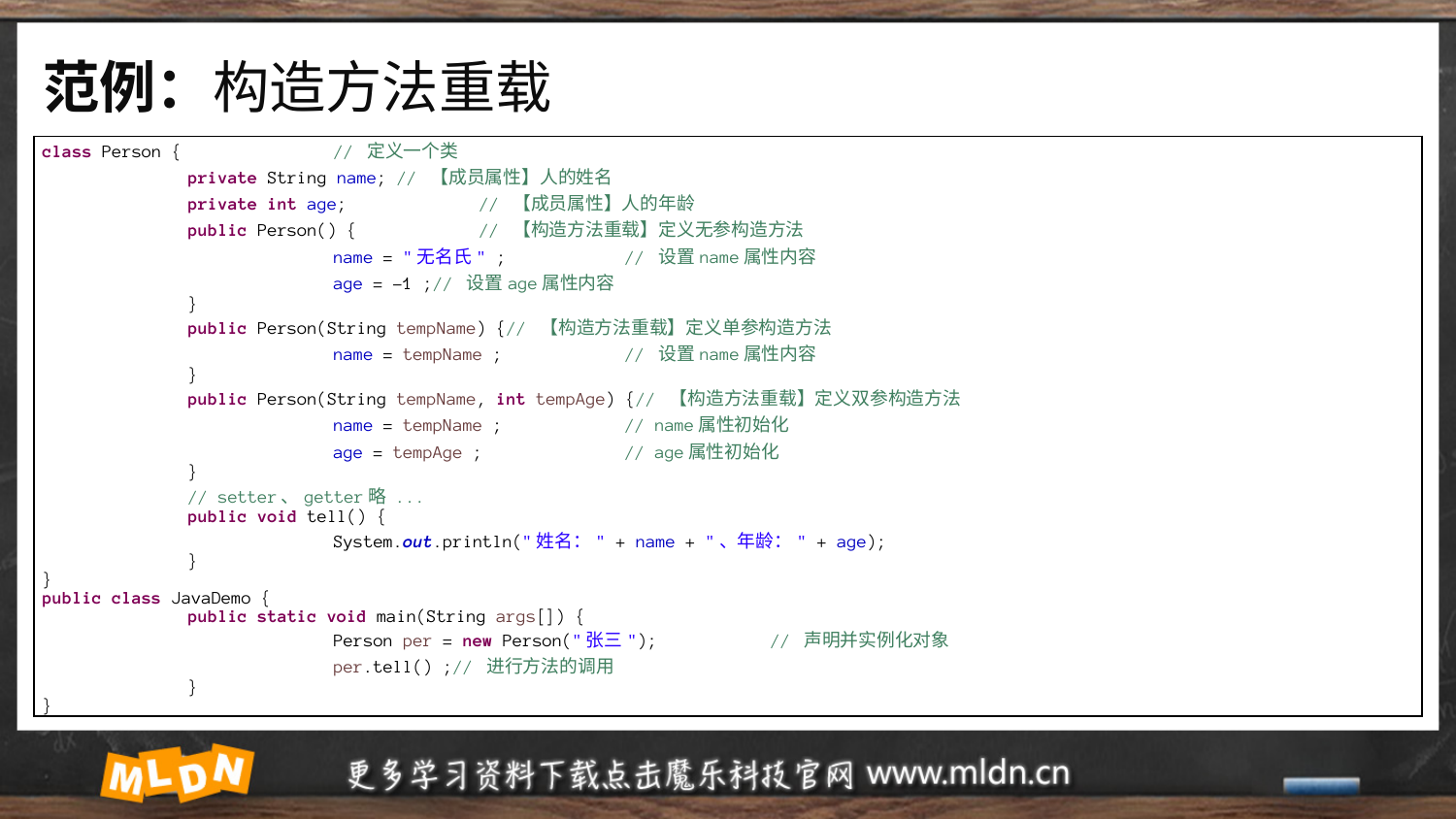

# 范例：构造方法重载
| class Person { // 定义一个类 private String name; // 【成员属性】人的姓名 private int age; // 【成员属性】人的年龄 public Person() { // 【构造方法重载】定义无参构造方法 name = "无名氏" ; // 设置name属性内容 age = -1 ;// 设置age属性内容 } public Person(String tempName) {// 【构造方法重载】定义单参构造方法 name = tempName ; // 设置name属性内容 } public Person(String tempName, int tempAge) {// 【构造方法重载】定义双参构造方法 name = tempName ; // name属性初始化 age = tempAge ; // age属性初始化 } // setter、getter略 ... public void tell() { System.out.println("姓名：" + name + "、年龄：" + age); } } public class JavaDemo { public static void main(String args[]) { Person per = new Person("张三"); // 声明并实例化对象 per.tell() ;// 进行方法的调用 } } |
| --- |